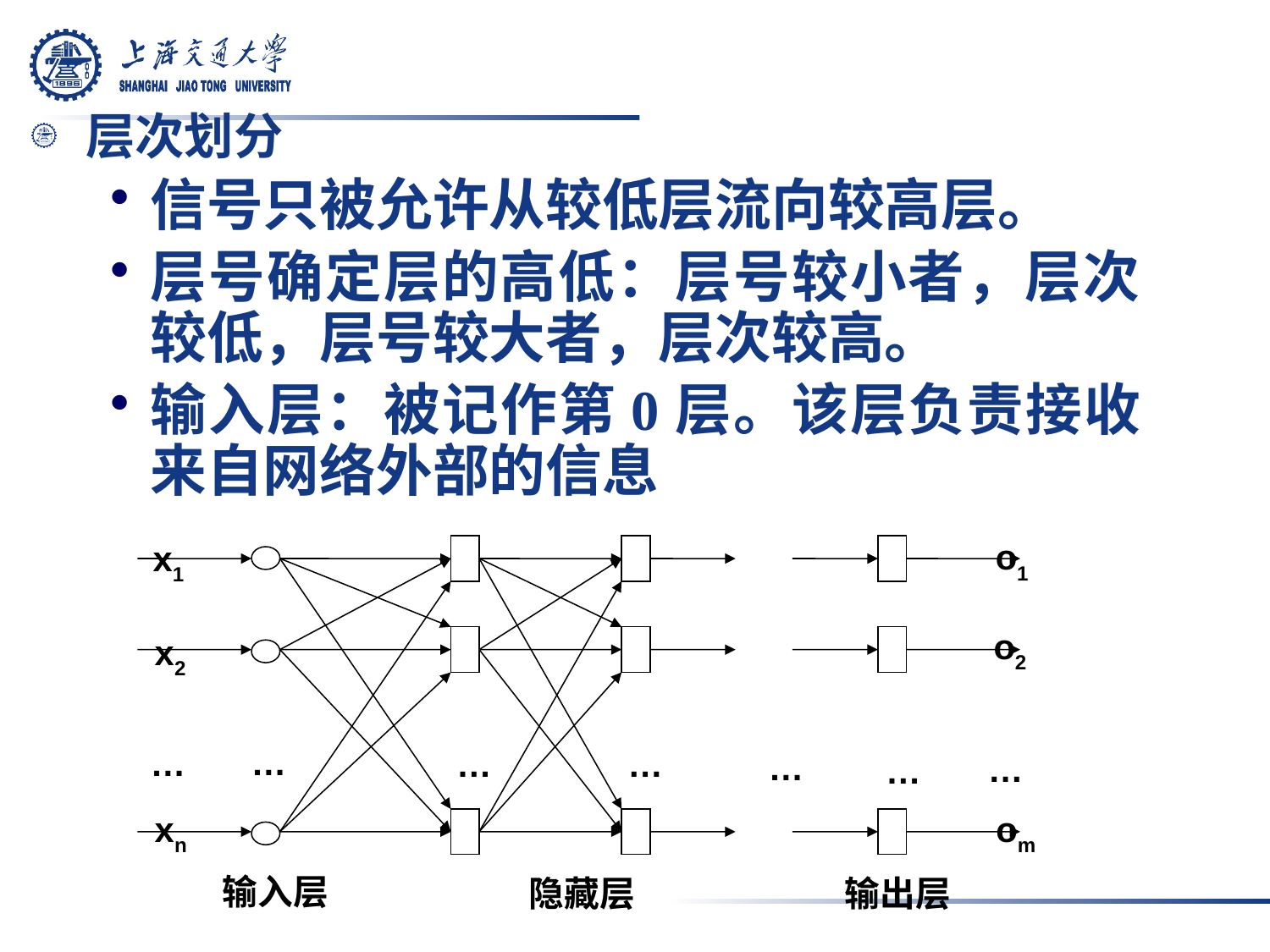

层次划分
信号只被允许从较低层流向较高层。
层号确定层的高低：层号较小者，层次较低，层号较大者，层次较高。
输入层：被记作第0层。该层负责接收来自网络外部的信息
o1
o2
…
om
x1
x2
…
xn

…
…
…
…
…
输入层
隐藏层
输出层